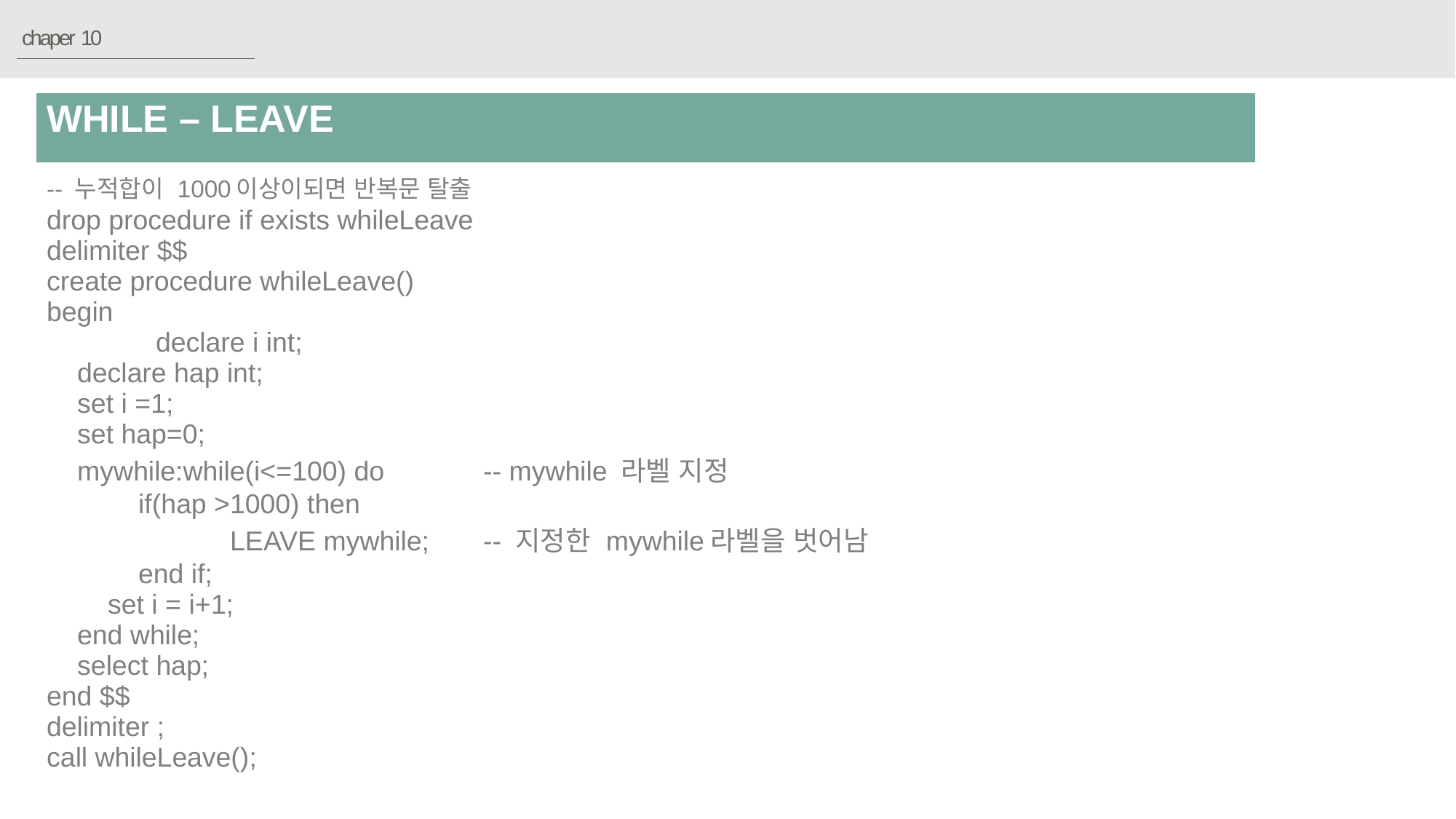

chaper  10
| WHILE – LEAVE |
| --- |
| -- 누적합이 1000이상이되면 반복문 탈출 drop procedure if exists whileLeave delimiter $$ create procedure whileLeave() begin declare i int; declare hap int; set i =1; set hap=0; mywhile:while(i<=100) do -- mywhile 라벨 지정 if(hap >1000) then LEAVE mywhile; -- 지정한 mywhile라벨을 벗어남 end if; set i = i+1; end while; select hap; end $$ delimiter ; call whileLeave(); |